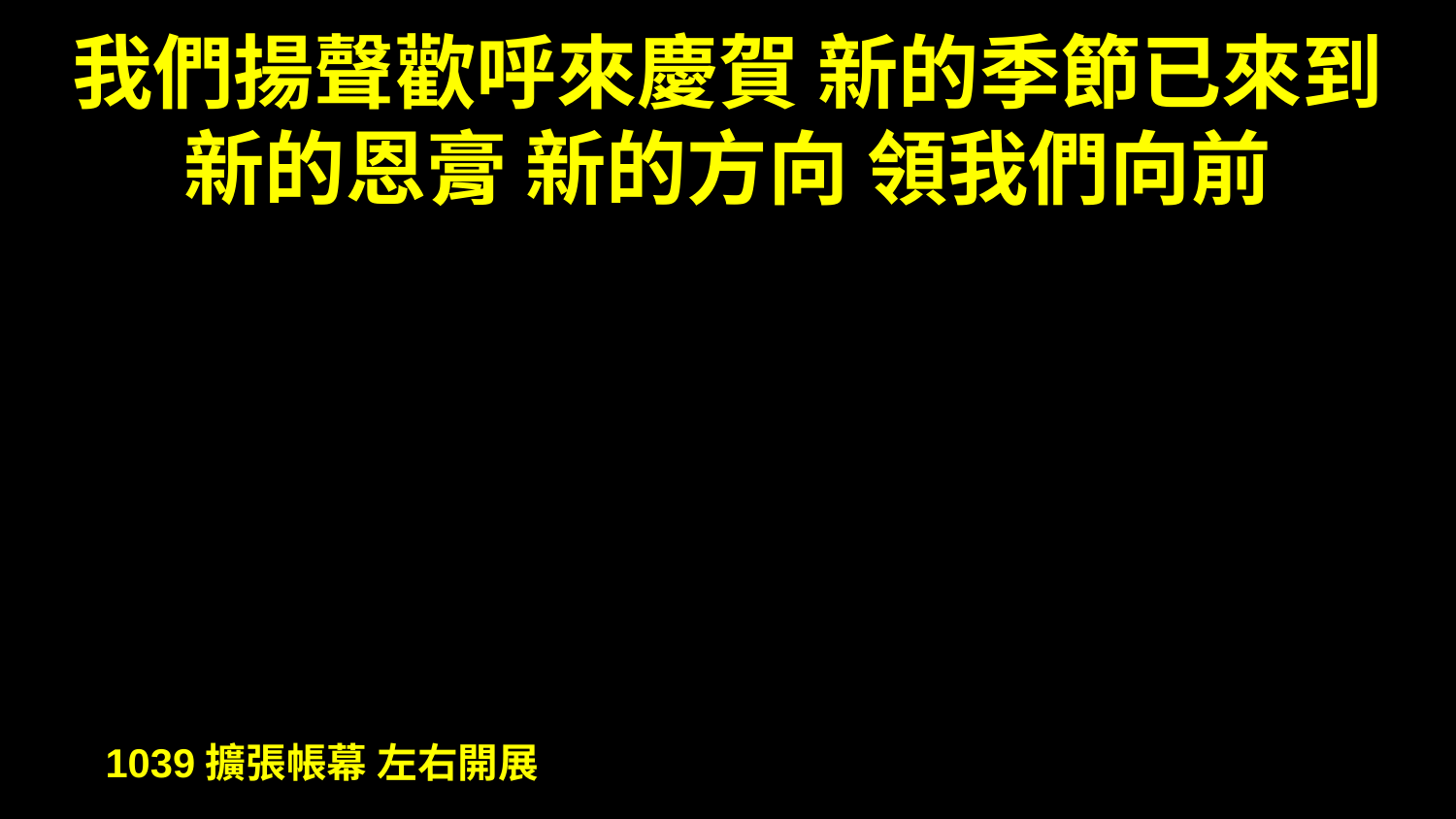

# 我們揚聲歡呼來慶賀 新的季節已來到 新的恩膏 新的方向 領我們向前
1039擴張帳幕 左右開展